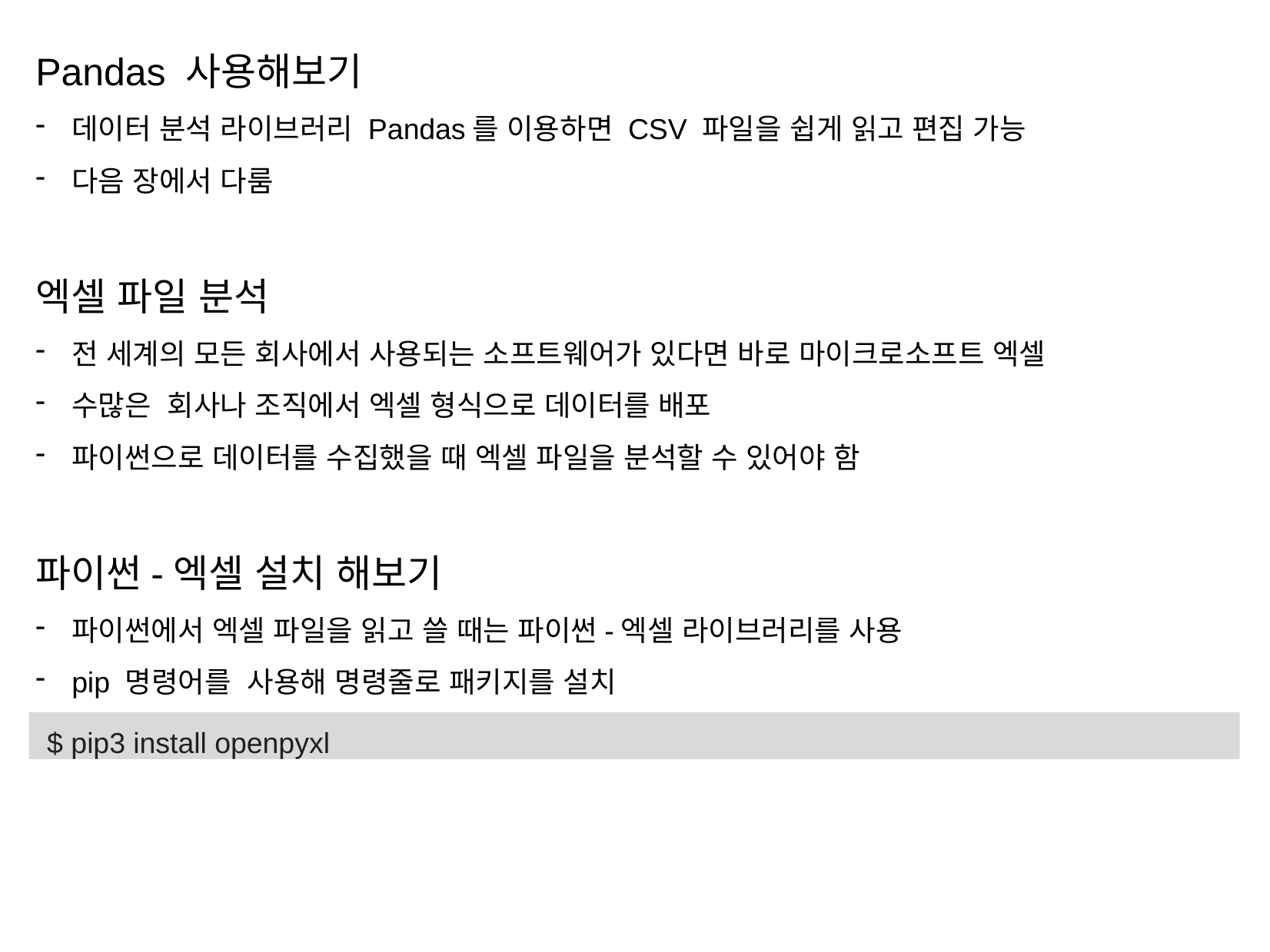

Pandas 사용해보기
데이터 분석 라이브러리 Pandas를 이용하면 CSV 파일을 쉽게 읽고 편집 가능
다음 장에서 다룸

엑셀 파일 분석
전 세계의 모든 회사에서 사용되는 소프트웨어가 있다면 바로 마이크로소프트 엑셀
수많은  회사나 조직에서 엑셀 형식으로 데이터를 배포
파이썬으로 데이터를 수집했을 때 엑셀 파일을 분석할 수 있어야 함

파이썬-엑셀 설치 해보기
파이썬에서 엑셀 파일을 읽고 쓸 때는 파이썬-엑셀 라이브러리를 사용
pip 명령어를  사용해 명령줄로 패키지를 설치
$ pip3 install openpyxl